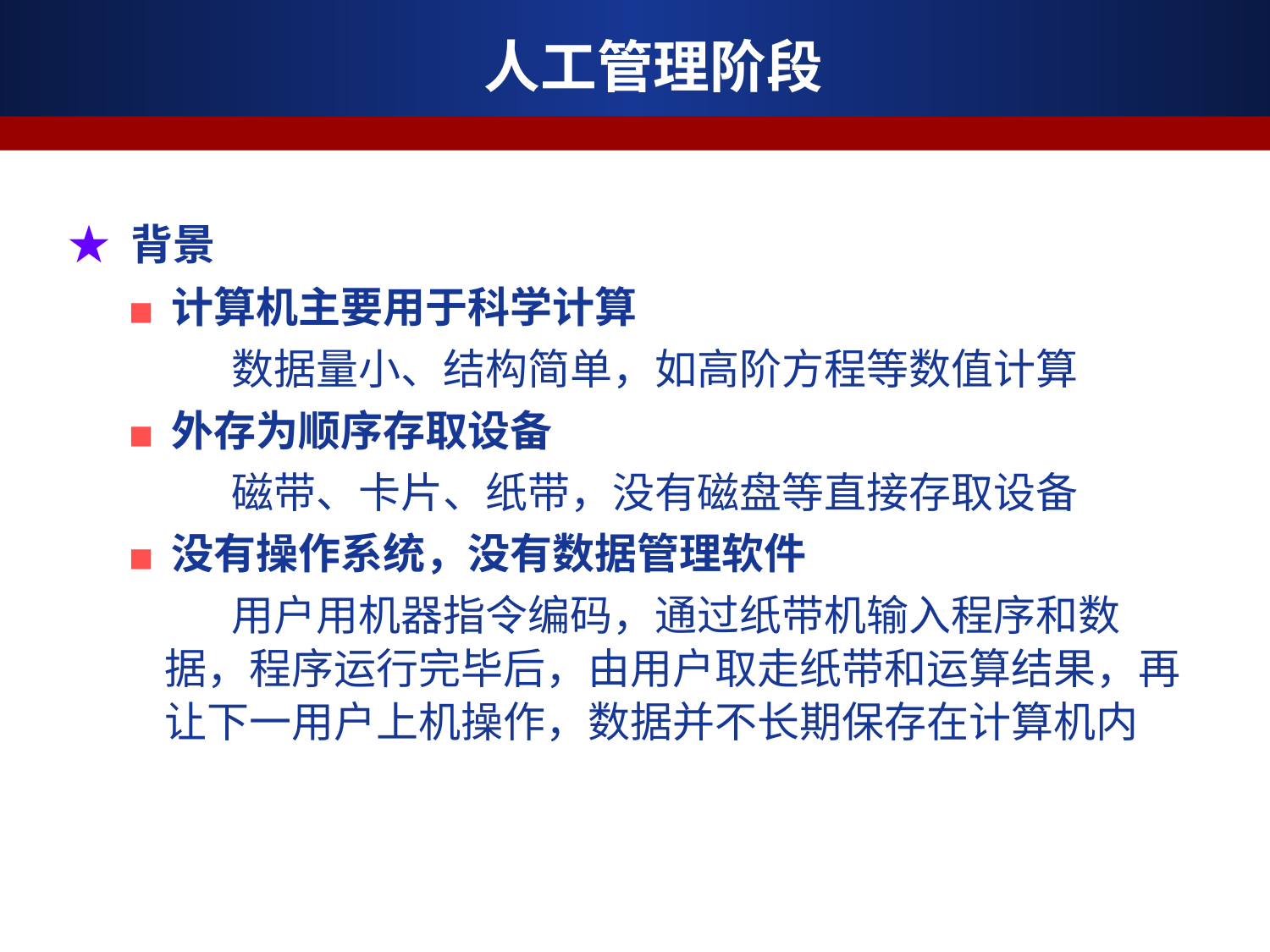

人工管理阶段
   ★ 背景
   ■  计算机主要用于科学计算
      数据量小、结构简单，如高阶方程等数值计算
   ■  外存为顺序存取设备
      磁带、卡片、纸带，没有磁盘等直接存取设备
   ■  没有操作系统，没有数据管理软件
      用户用机器指令编码，通过纸带机输入程序和数据，程序运行完毕后，由用户取走纸带和运算结果，再让下一用户上机操作，数据并不长期保存在计算机内